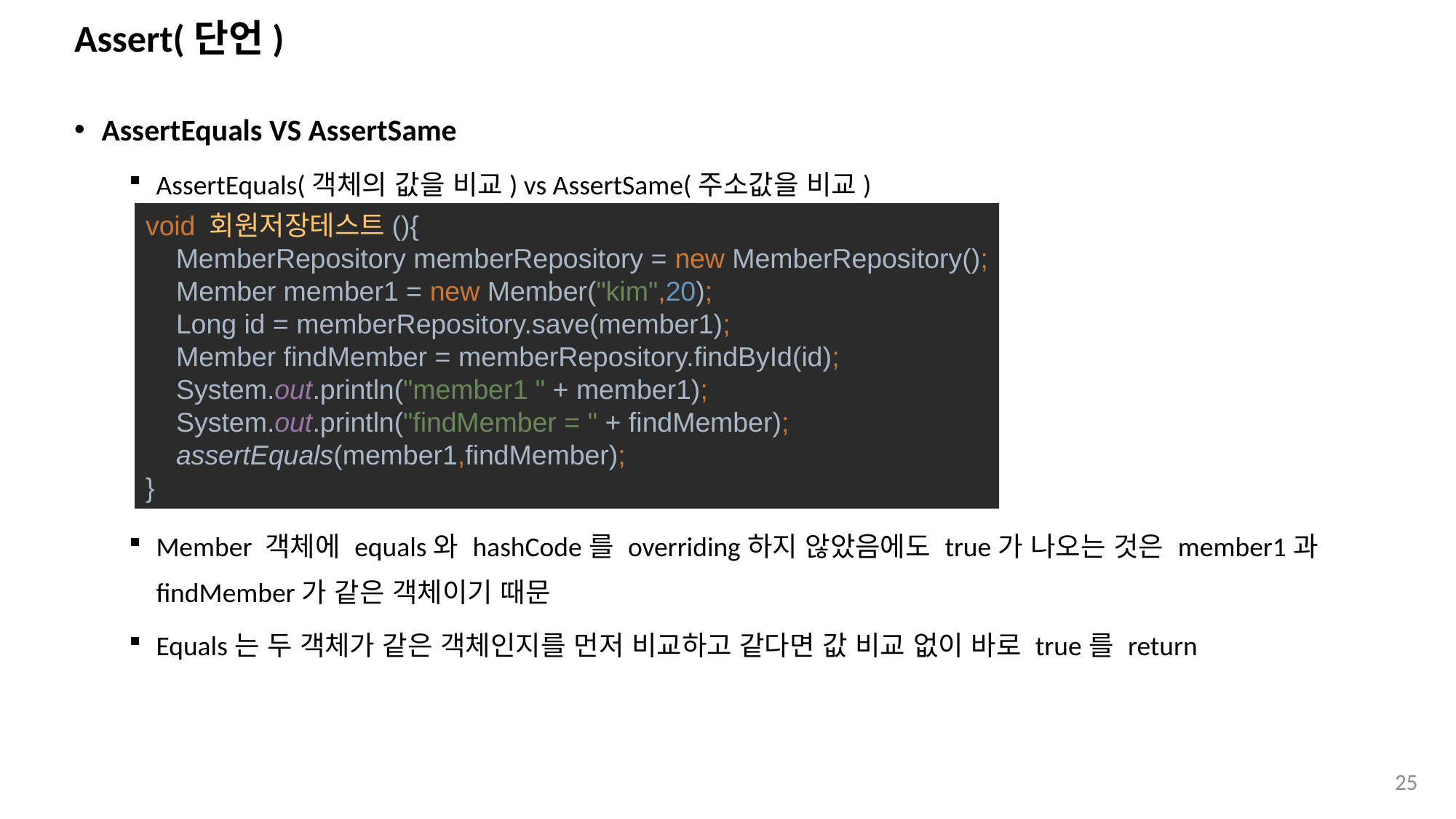

# Assert(단언)
AssertEquals VS AssertSame
AssertEquals(객체의 값을 비교) vs AssertSame(주소값을 비교)

Member 객체에 equals와 hashCode를 overriding하지 않았음에도 true가 나오는 것은 member1과 findMember가 같은 객체이기 때문
Equals는 두 객체가 같은 객체인지를 먼저 비교하고 같다면 값 비교 없이 바로 true를 return

void 회원저장테스트(){
    MemberRepository memberRepository = new MemberRepository();
    Member member1 = new Member("kim",20);
    Long id = memberRepository.save(member1);
    Member findMember = memberRepository.findById(id);
    System.out.println("member1 " + member1);
    System.out.println("findMember = " + findMember);
    assertEquals(member1,findMember);
}
25